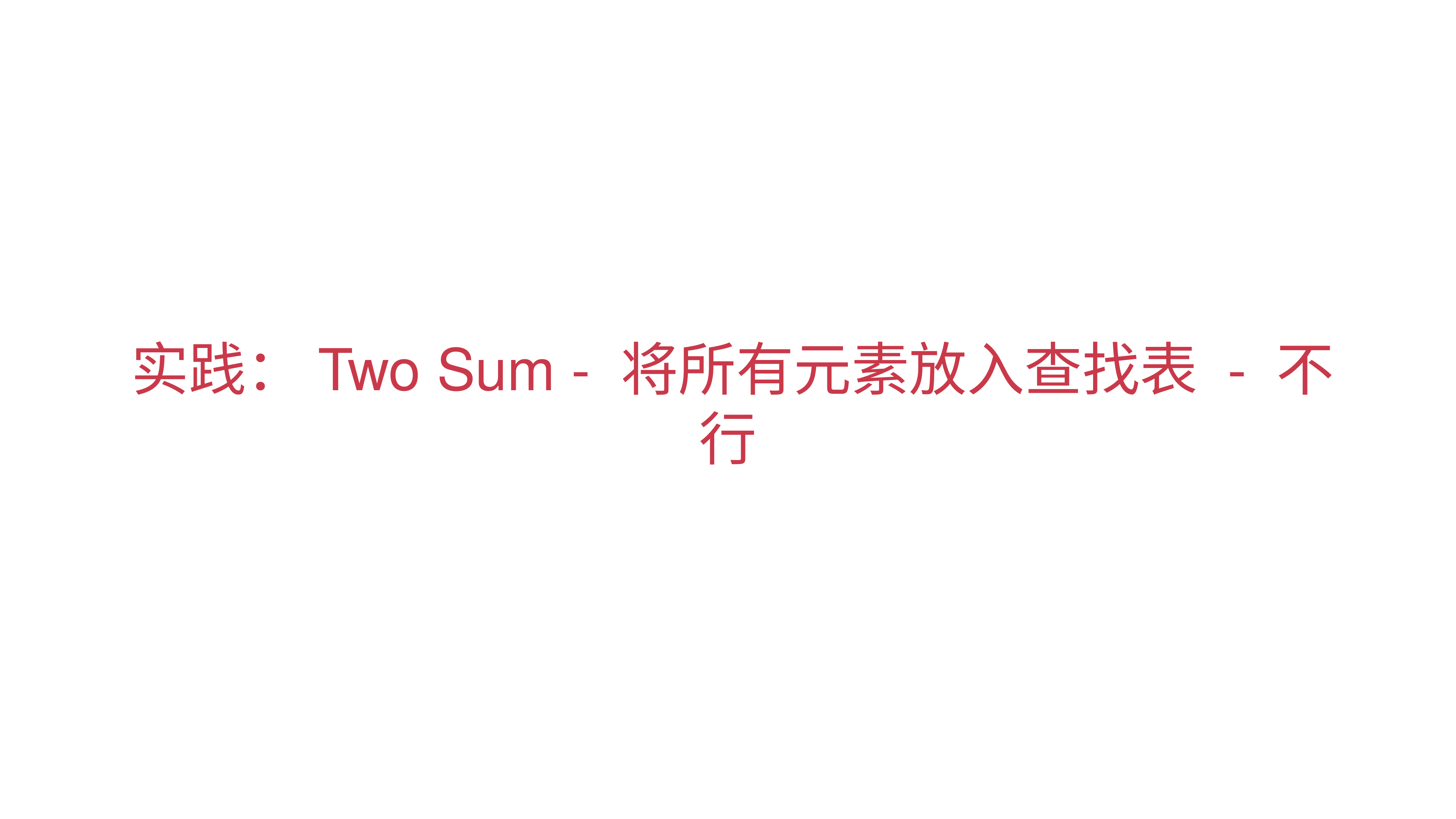

# 实践：Two Sum - 将所有元素放入查找表 - 不行